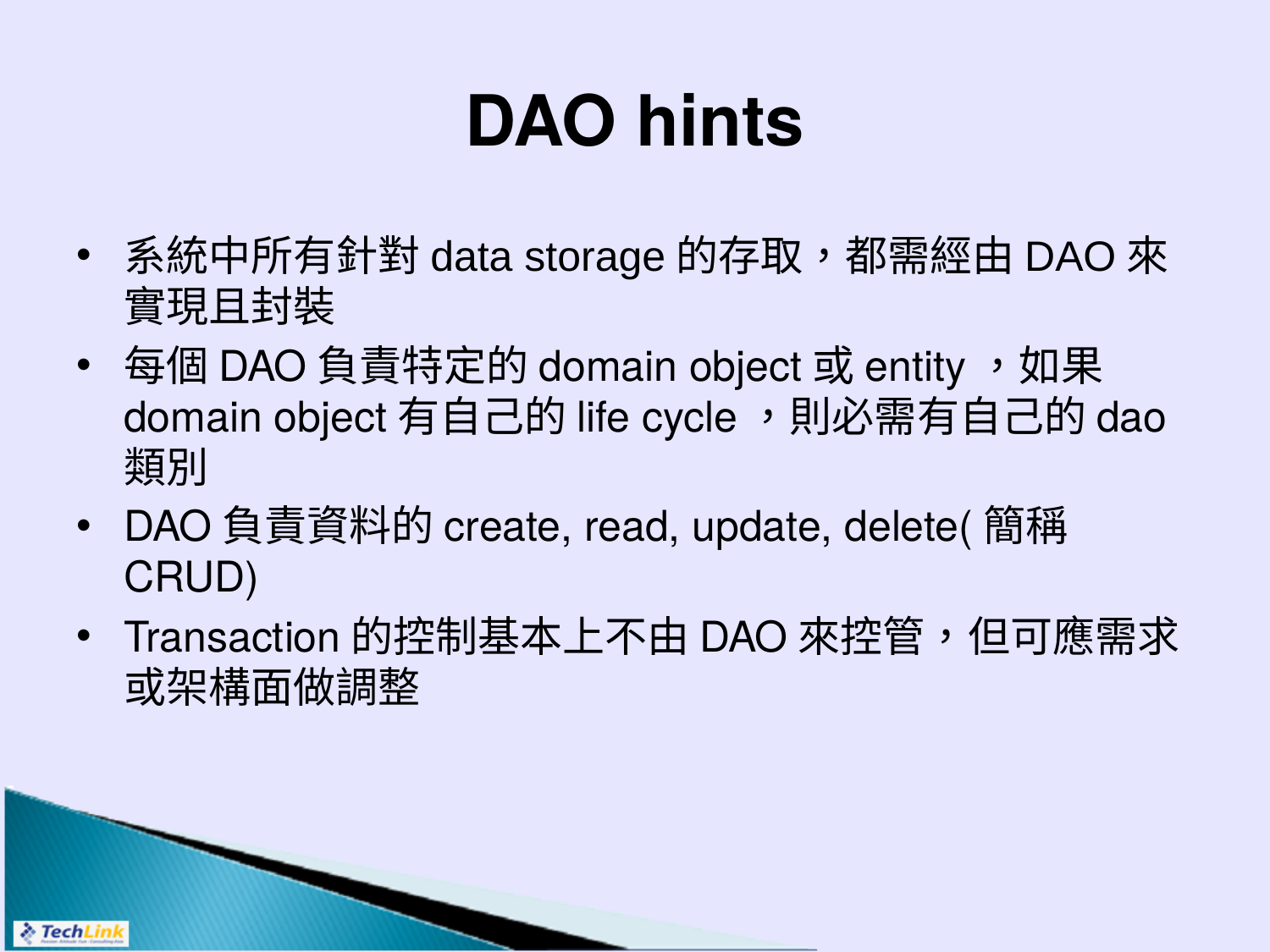

# DAO hints
系統中所有針對data storage的存取，都需經由DAO來實現且封裝
每個DAO負責特定的domain object或entity，如果domain object有自己的life cycle，則必需有自己的dao類別
DAO負責資料的create, read, update, delete(簡稱CRUD)
Transaction的控制基本上不由DAO來控管，但可應需求或架構面做調整